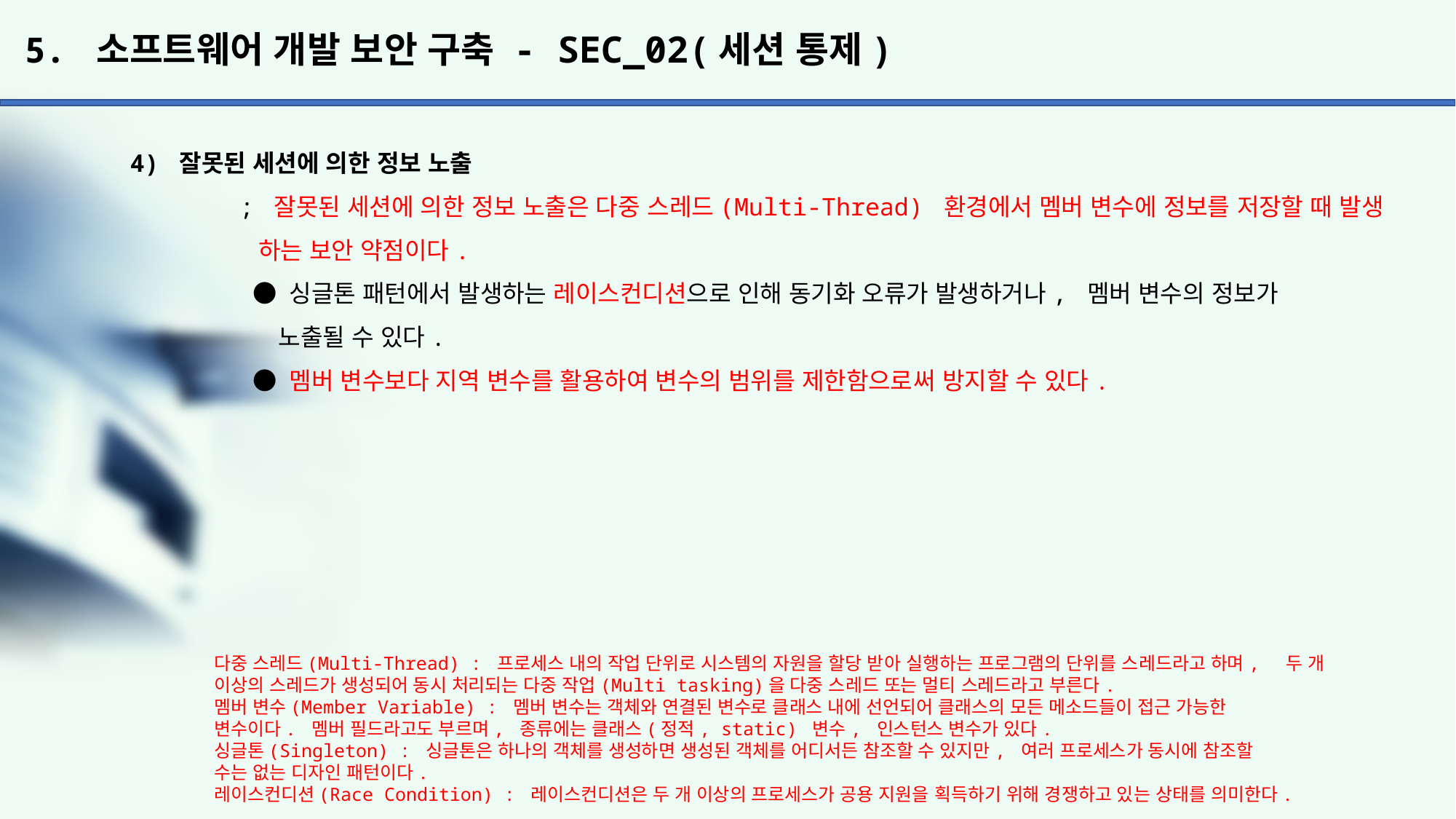

# 5. 소프트웨어 개발 보안 구축 - SEC_02(세션 통제)
4) 잘못된 세션에 의한 정보 노출
	; 잘못된 세션에 의한 정보 노출은 다중 스레드(Multi-Thread) 환경에서 멤버 변수에 정보를 저장할 때 발생
	  하는 보안 약점이다.
	  ● 싱글톤 패턴에서 발생하는 레이스컨디션으로 인해 동기화 오류가 발생하거나, 멤버 변수의 정보가
	     노출될 수 있다.
	  ● 멤버 변수보다 지역 변수를 활용하여 변수의 범위를 제한함으로써 방지할 수 있다.
다중 스레드(Multi-Thread) : 프로세스 내의 작업 단위로 시스템의 자원을 할당 받아 실행하는 프로그램의 단위를 스레드라고 하며,  두 개 이상의 스레드가 생성되어 동시 처리되는 다중 작업(Multi tasking)을 다중 스레드 또는 멀티 스레드라고 부른다.
멤버 변수(Member Variable) : 멤버 변수는 객체와 연결된 변수로 클래스 내에 선언되어 클래스의 모든 메소드들이 접근 가능한
변수이다. 멤버 필드라고도 부르며, 종류에는 클래스(정적, static) 변수, 인스턴스 변수가 있다.
싱글톤(Singleton) : 싱글톤은 하나의 객체를 생성하면 생성된 객체를 어디서든 참조할 수 있지만, 여러 프로세스가 동시에 참조할
수는 없는 디자인 패턴이다.
레이스컨디션(Race Condition) : 레이스컨디션은 두 개 이상의 프로세스가 공용 지원을 획득하기 위해 경쟁하고 있는 상태를 의미한다.